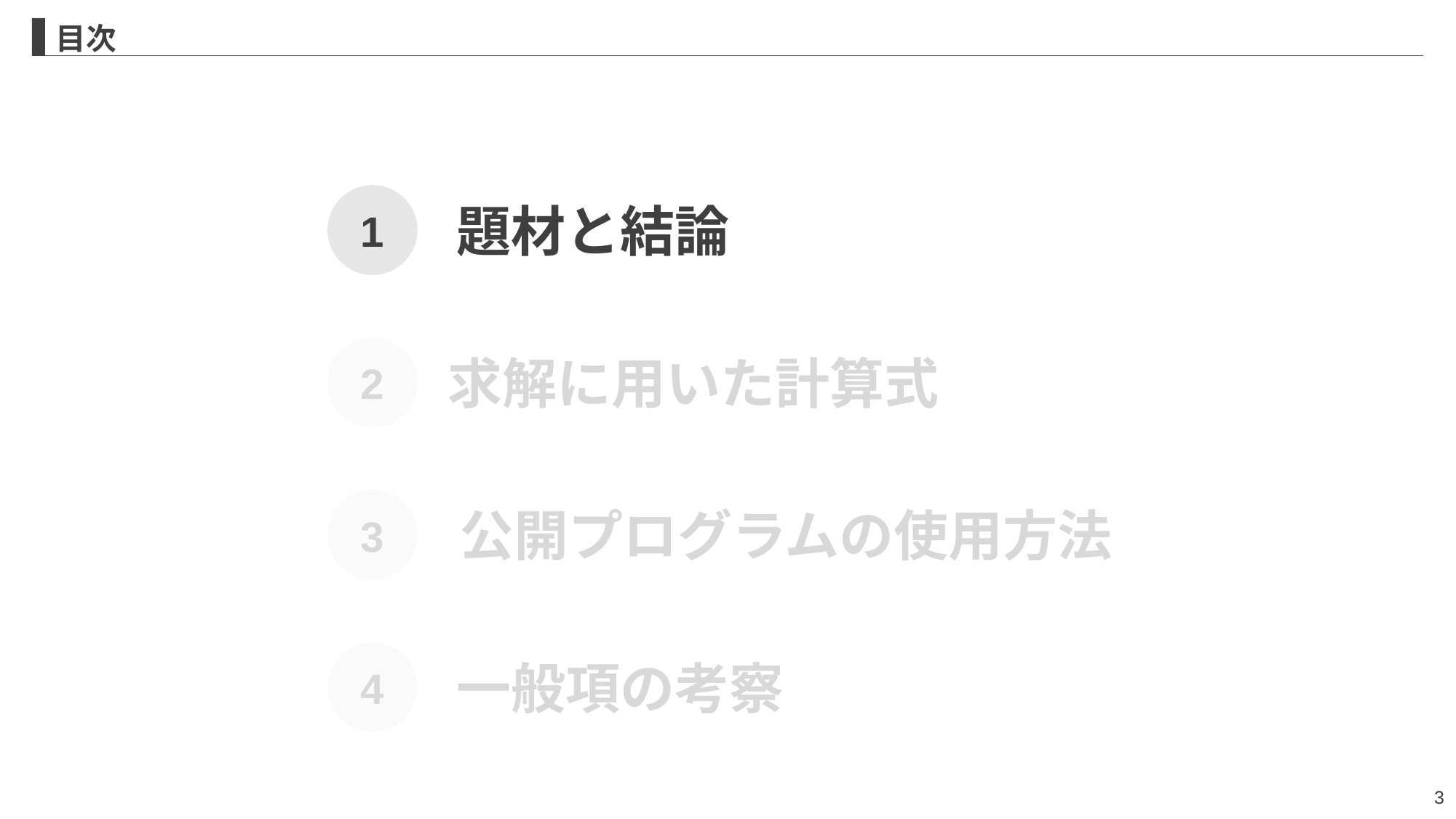

目次

1
題材と結論

2
求解に用いた計算式
3
公開プログラムの使用方法
4
一般項の考察
3